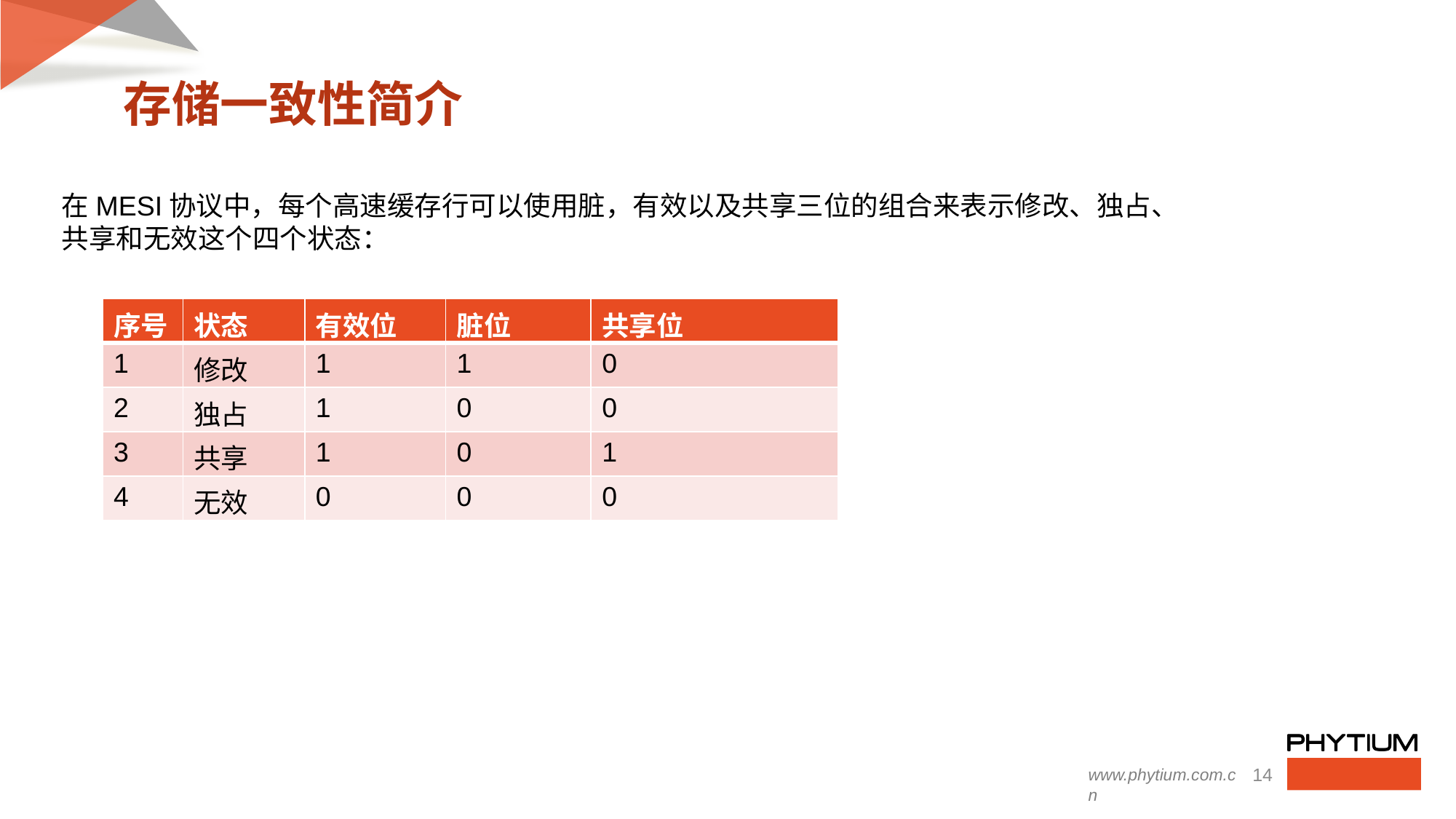

存储一致性简介
在MESI协议中，每个高速缓存行可以使用脏，有效以及共享三位的组合来表示修改、独占、共享和无效这个四个状态：
| 序号 | 状态 | 有效位 | 脏位 | 共享位 |
| --- | --- | --- | --- | --- |
| 1 | 修改 | 1 | 1 | 0 |
| 2 | 独占 | 1 | 0 | 0 |
| 3 | 共享 | 1 | 0 | 1 |
| 4 | 无效 | 0 | 0 | 0 |
14